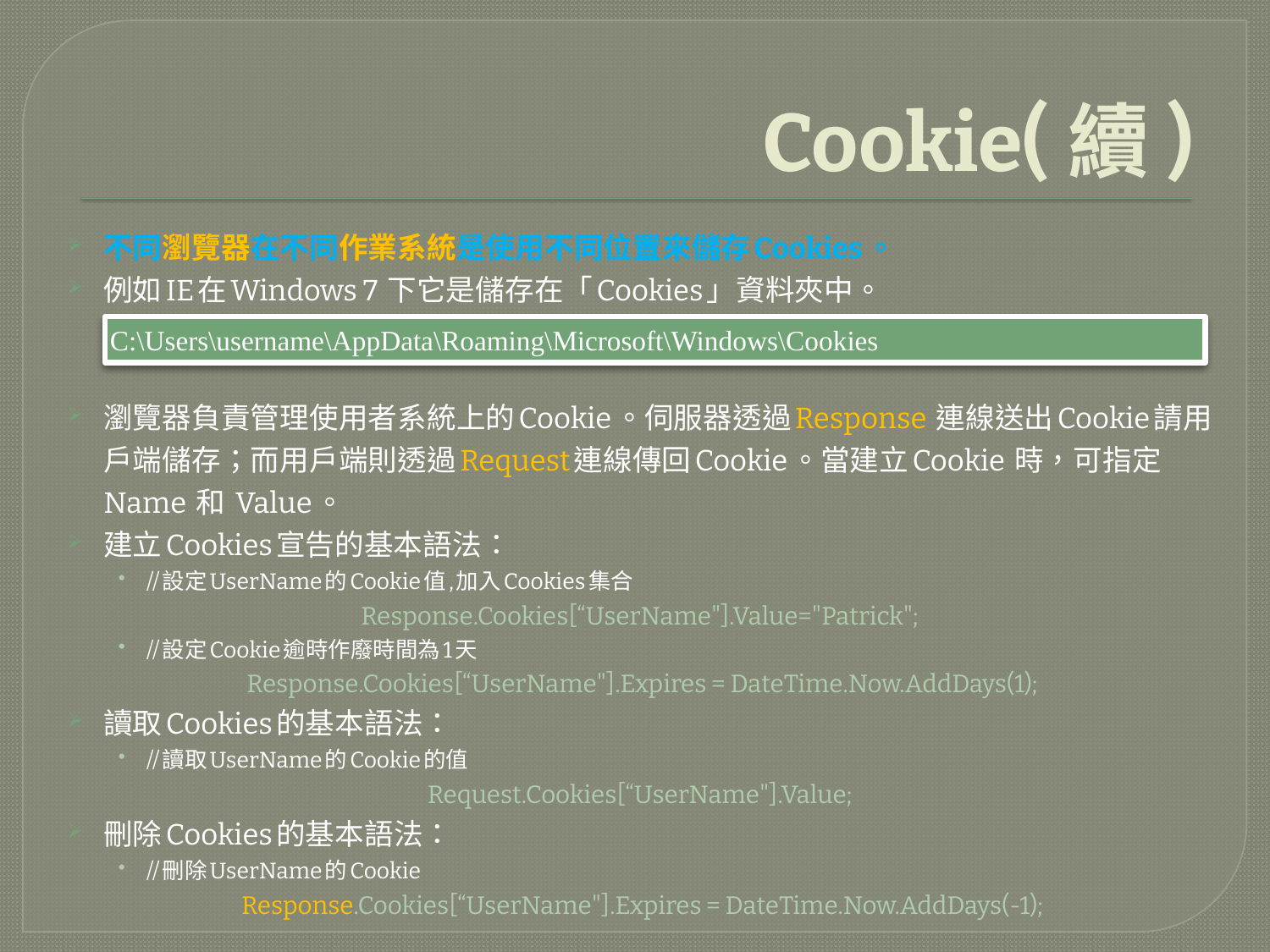

# Cookie(續)
不同瀏覽器在不同作業系統是使用不同位置來儲存Cookies。
例如IE在Windows 7 下它是儲存在「Cookies」資料夾中。

瀏覽器負責管理使用者系統上的Cookie。伺服器透過Response 連線送出Cookie請用戶端儲存；而用戶端則透過Request連線傳回Cookie。當建立Cookie 時，可指定 Name 和 Value。
建立Cookies宣告的基本語法：
//設定UserName的Cookie值,加入Cookies集合
Response.Cookies[“UserName"].Value="Patrick";
//設定Cookie逾時作廢時間為1天
Response.Cookies[“UserName"].Expires = DateTime.Now.AddDays(1);
讀取Cookies的基本語法：
//讀取UserName的Cookie的值
Request.Cookies[“UserName"].Value;
刪除Cookies的基本語法：
//刪除UserName的Cookie
Response.Cookies[“UserName"].Expires = DateTime.Now.AddDays(-1);

C:\Users\username\AppData\Roaming\Microsoft\Windows\Cookies